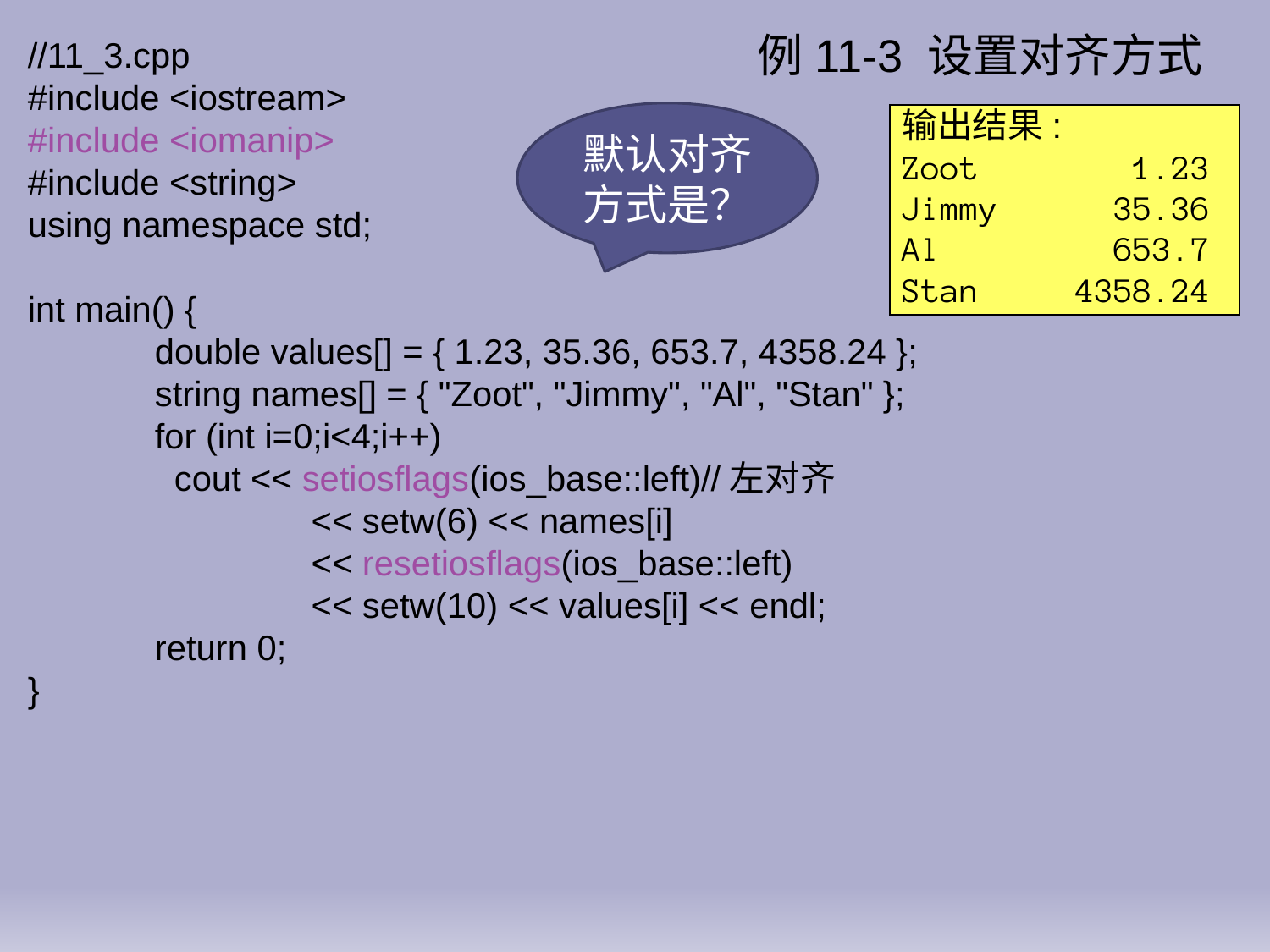

# 例11-3 设置对齐方式
//11_3.cpp
#include <iostream>
#include <iomanip>
#include <string>
using namespace std;

int main() {
	double values[] = { 1.23, 35.36, 653.7, 4358.24 };
	string names[] = { "Zoot", "Jimmy", "Al", "Stan" };
	for (int i=0;i<4;i++)
	  cout << setiosflags(ios_base::left)//左对齐
		   << setw(6) << names[i]
		   << resetiosflags(ios_base::left)
		   << setw(10) << values[i] << endl;
	return 0;
}
默认对齐方式是？
输出结果:
Zoot        1.23
Jimmy      35.36
Al         653.7
Stan     4358.24